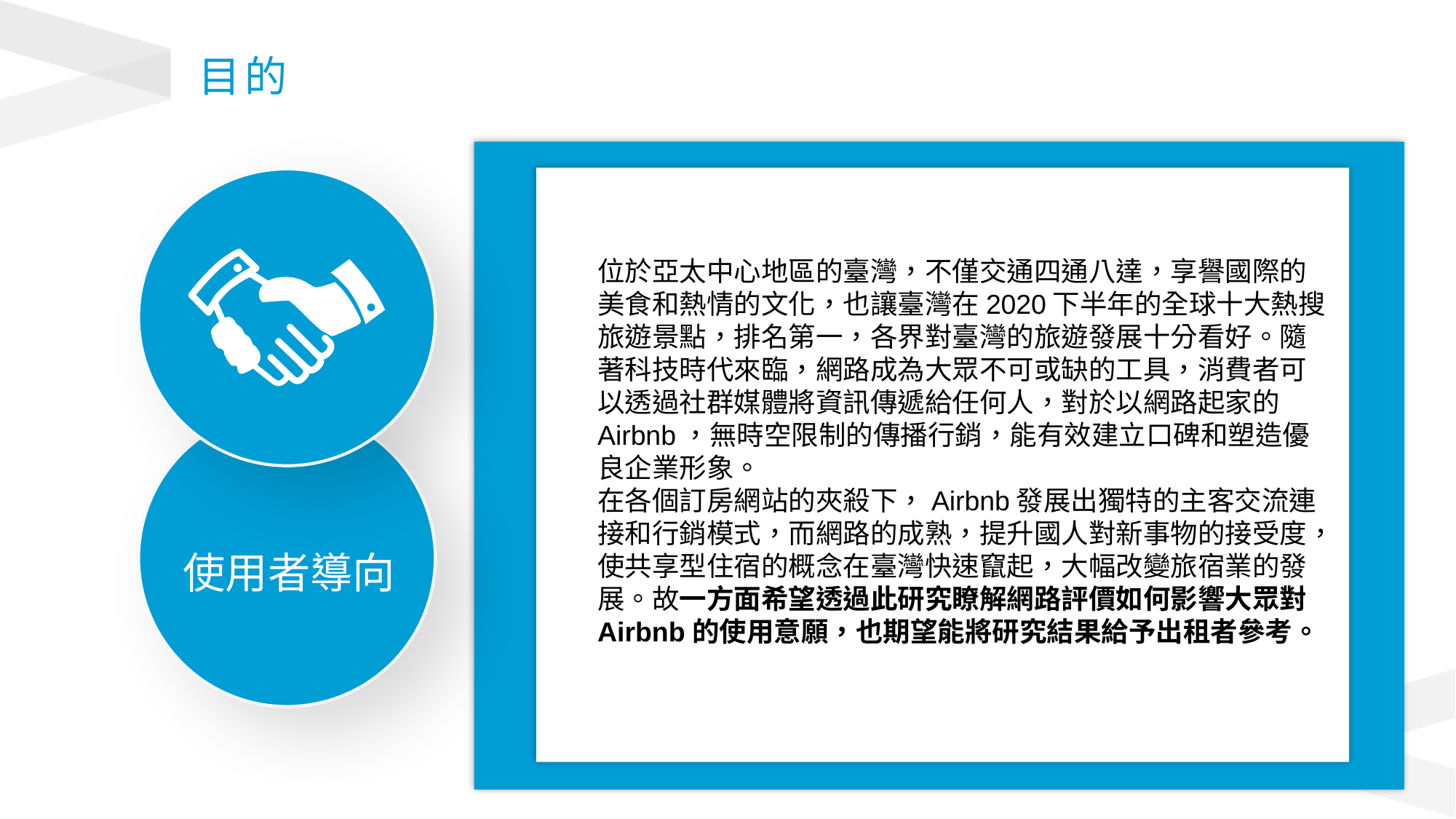

目的

位於亞太中心地區的臺灣，不僅交通四通八達，享譽國際的美食和熱情的文化，也讓臺灣在2020下半年的全球十大熱搜旅遊景點，排名第一，各界對臺灣的旅遊發展十分看好。隨著科技時代來臨，網路成為大眾不可或缺的工具，消費者可以透過社群媒體將資訊傳遞給任何人，對於以網路起家的Airbnb，無時空限制的傳播行銷，能有效建立口碑和塑造優良企業形象。
在各個訂房網站的夾殺下，Airbnb發展出獨特的主客交流連接和行銷模式，而網路的成熟，提升國人對新事物的接受度，使共享型住宿的概念在臺灣快速竄起，大幅改變旅宿業的發展。故一方面希望透過此研究瞭解網路評價如何影響大眾對Airbnb的使用意願，也期望能將研究結果給予出租者參考。

使用者導向